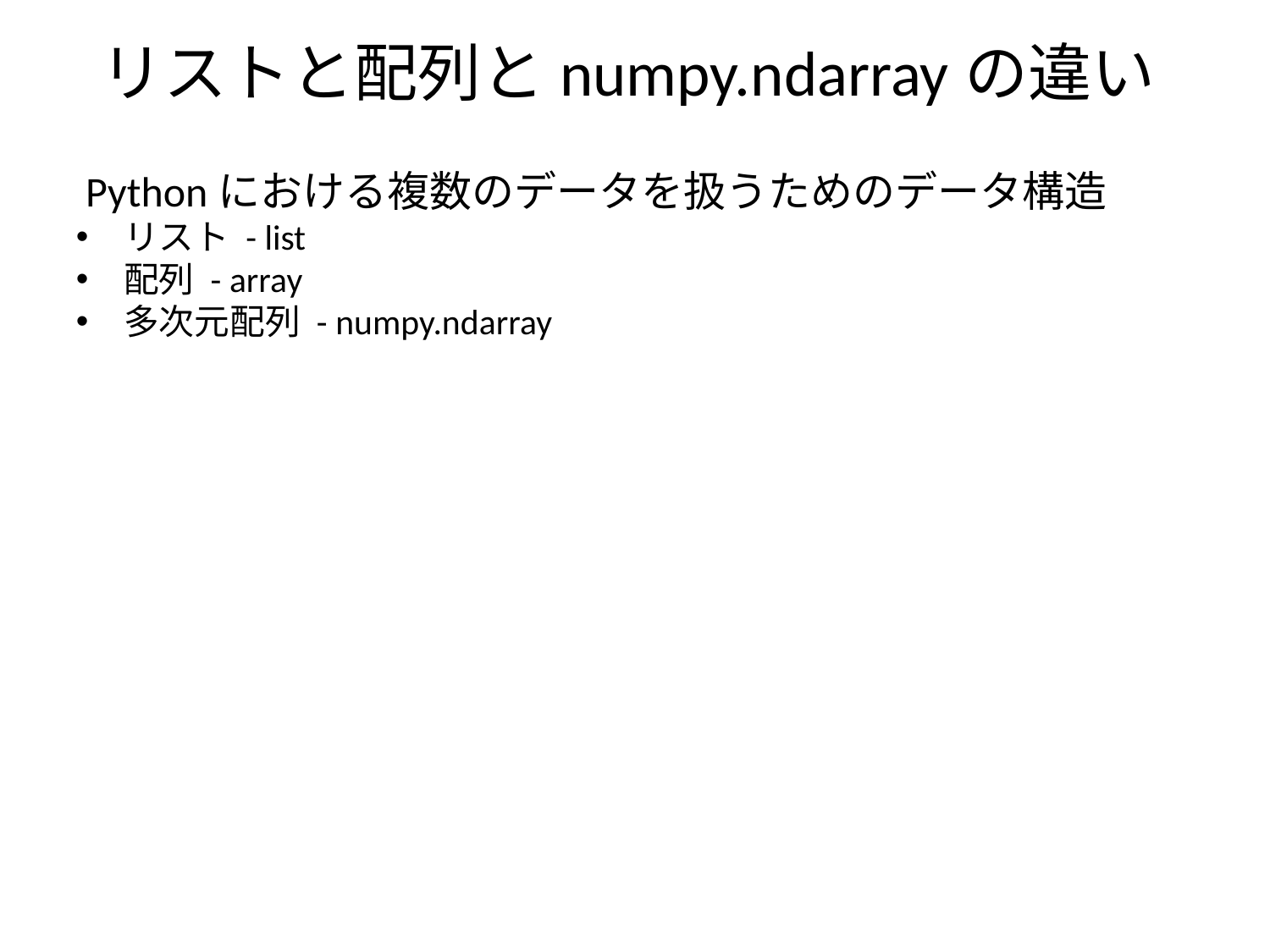

# リストと配列とnumpy.ndarrayの違い
 Pythonにおける複数のデータを扱うためのデータ構造
リスト - list
配列 - array
多次元配列 - numpy.ndarray